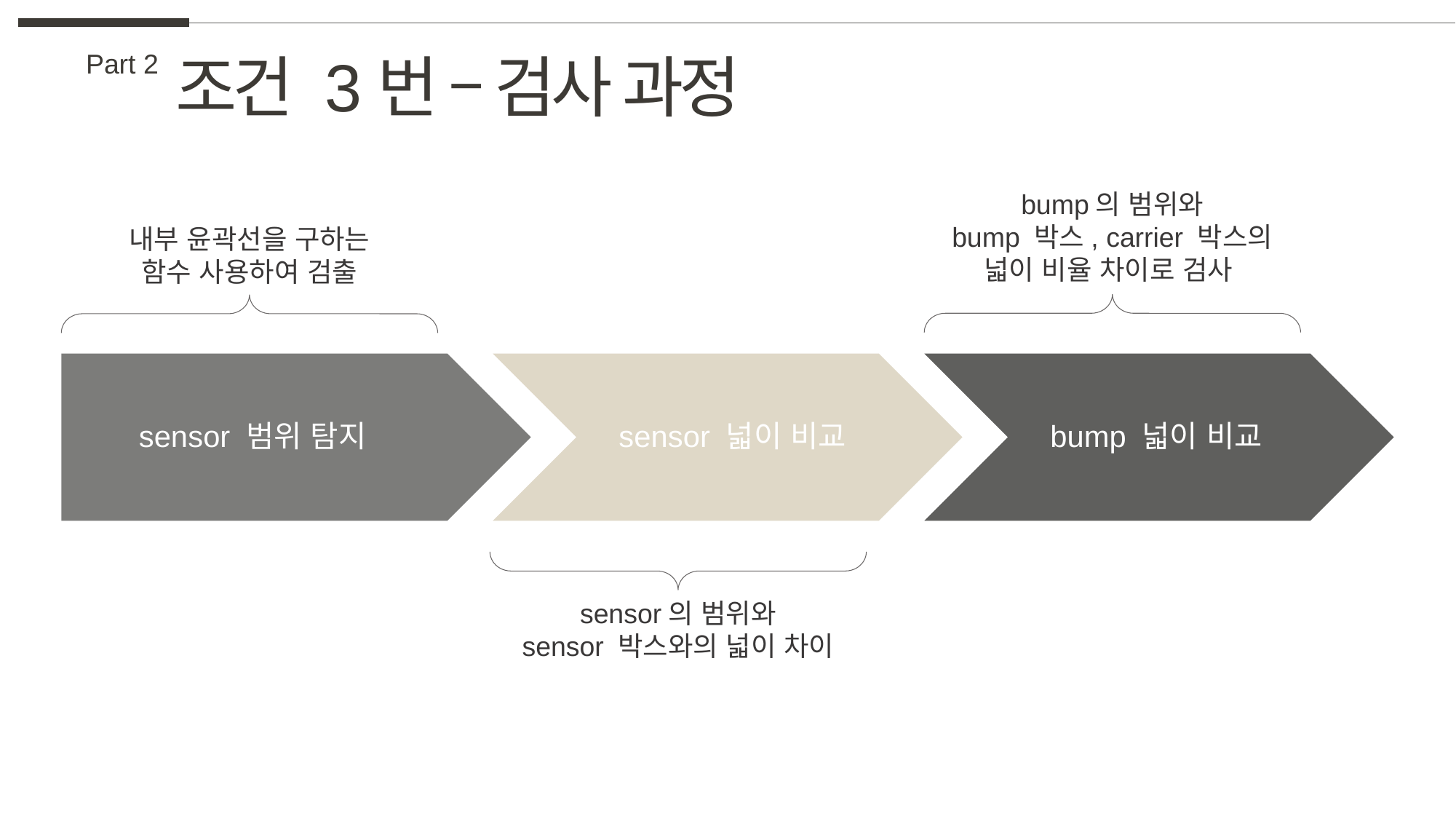

조건 3번 – 검사 과정
Part 2

bump의 범위와
bump 박스, carrier 박스의
넓이 비율 차이로 검사
내부 윤곽선을 구하는
함수 사용하여 검출

bump 넓이 비교
sensor 넓이 비교
sensor 범위 탐지
내용을 입력하세요
내용을 입력하세요
sensor의 범위와
sensor 박스와의 넓이 차이